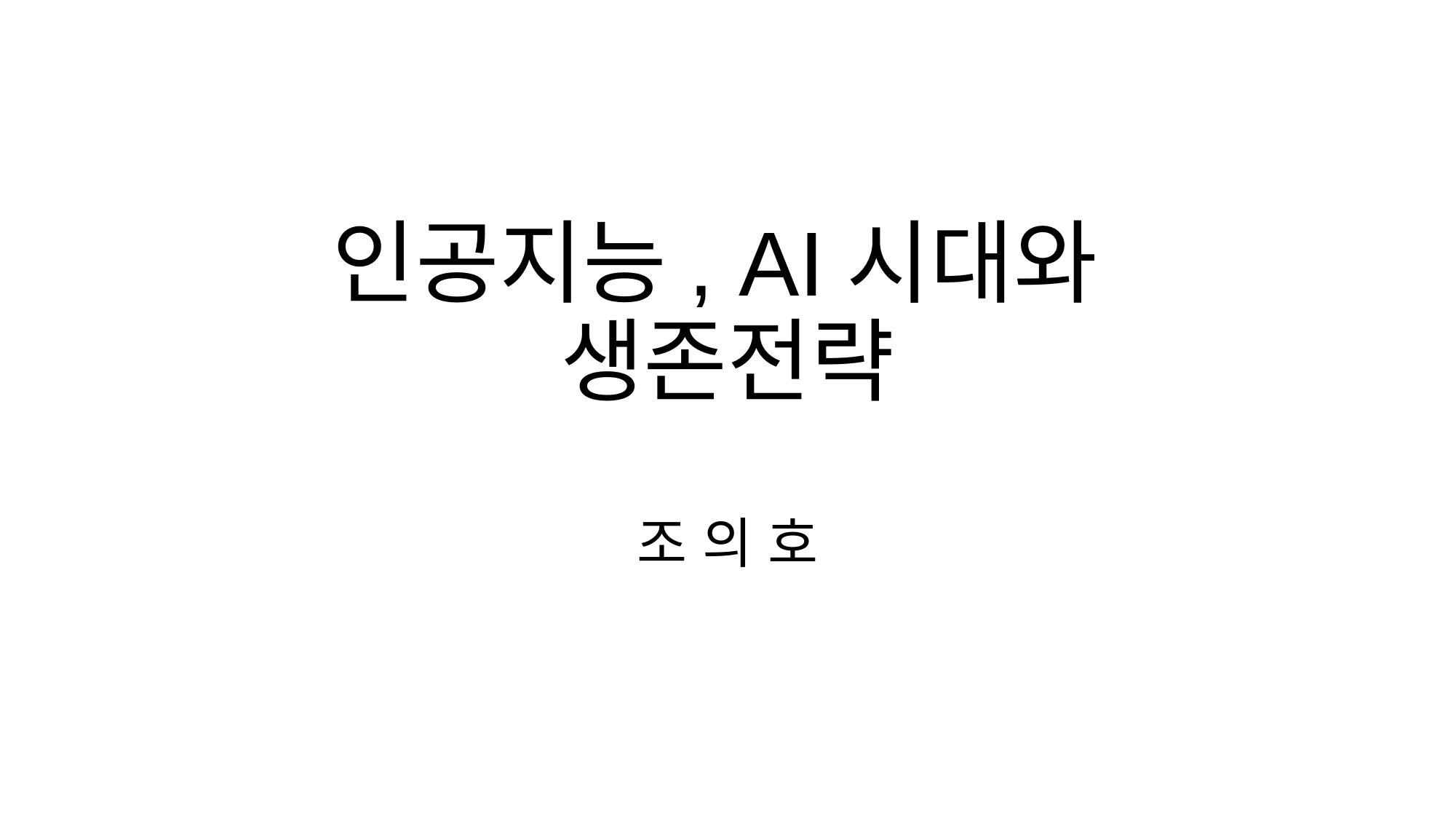

# 인공지능, AI시대와 생존전략

조 의 호